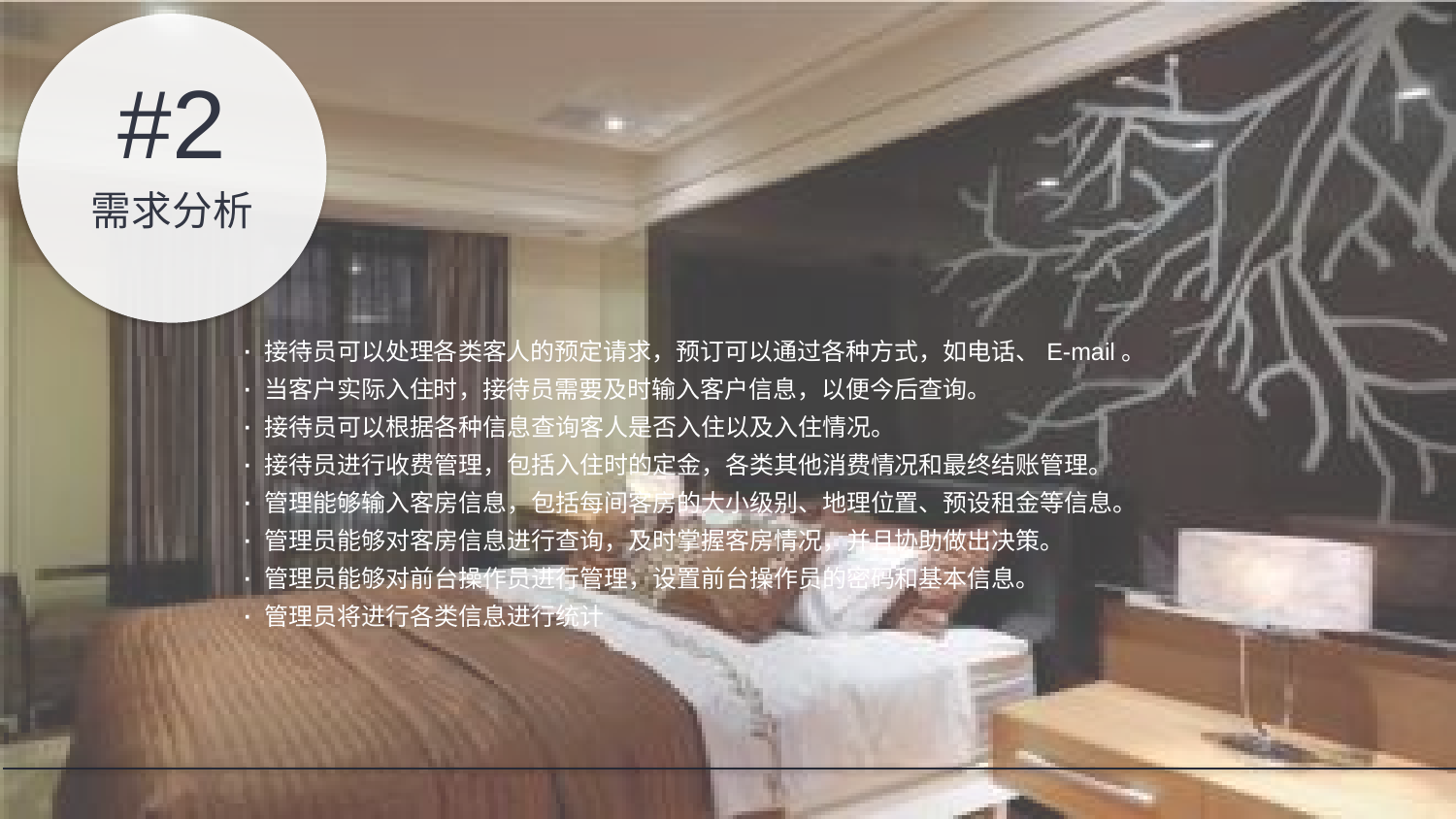

#2
需求分析
· 接待员可以处理各类客人的预定请求，预订可以通过各种方式，如电话、E-mail。
· 当客户实际入住时，接待员需要及时输入客户信息，以便今后查询。
· 接待员可以根据各种信息查询客人是否入住以及入住情况。
· 接待员进行收费管理，包括入住时的定金，各类其他消费情况和最终结账管理。
· 管理能够输入客房信息，包括每间客房的大小级别、地理位置、预设租金等信息。
· 管理员能够对客房信息进行查询，及时掌握客房情况，并且协助做出决策。
· 管理员能够对前台操作员进行管理，设置前台操作员的密码和基本信息。
· 管理员将进行各类信息进行统计